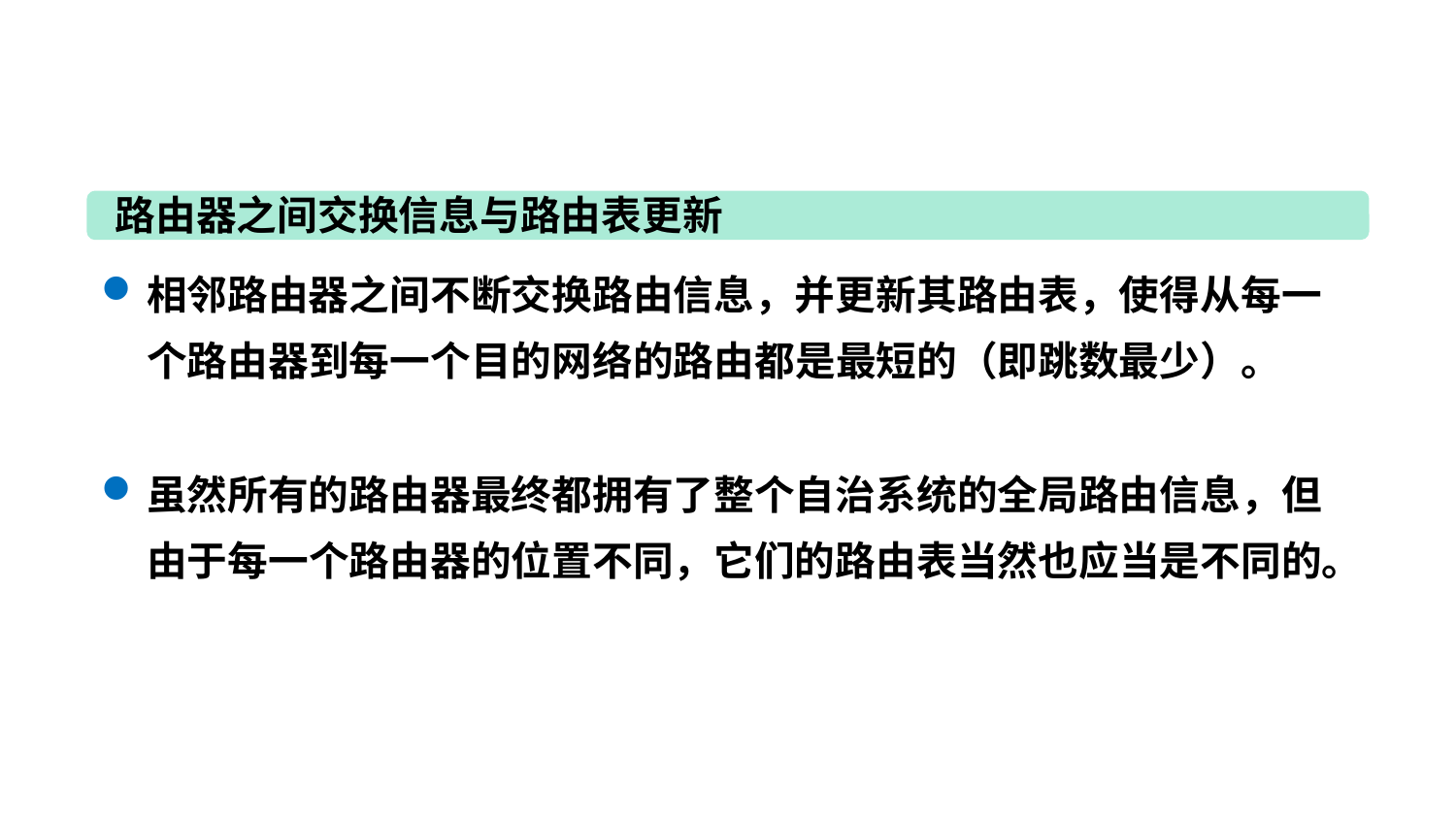

路由器之间交换信息与路由表更新

相邻路由器之间不断交换路由信息，并更新其路由表，使得从每一个路由器到每一个目的网络的路由都是最短的（即跳数最少）。

虽然所有的路由器最终都拥有了整个自治系统的全局路由信息，但由于每一个路由器的位置不同，它们的路由表当然也应当是不同的。
153